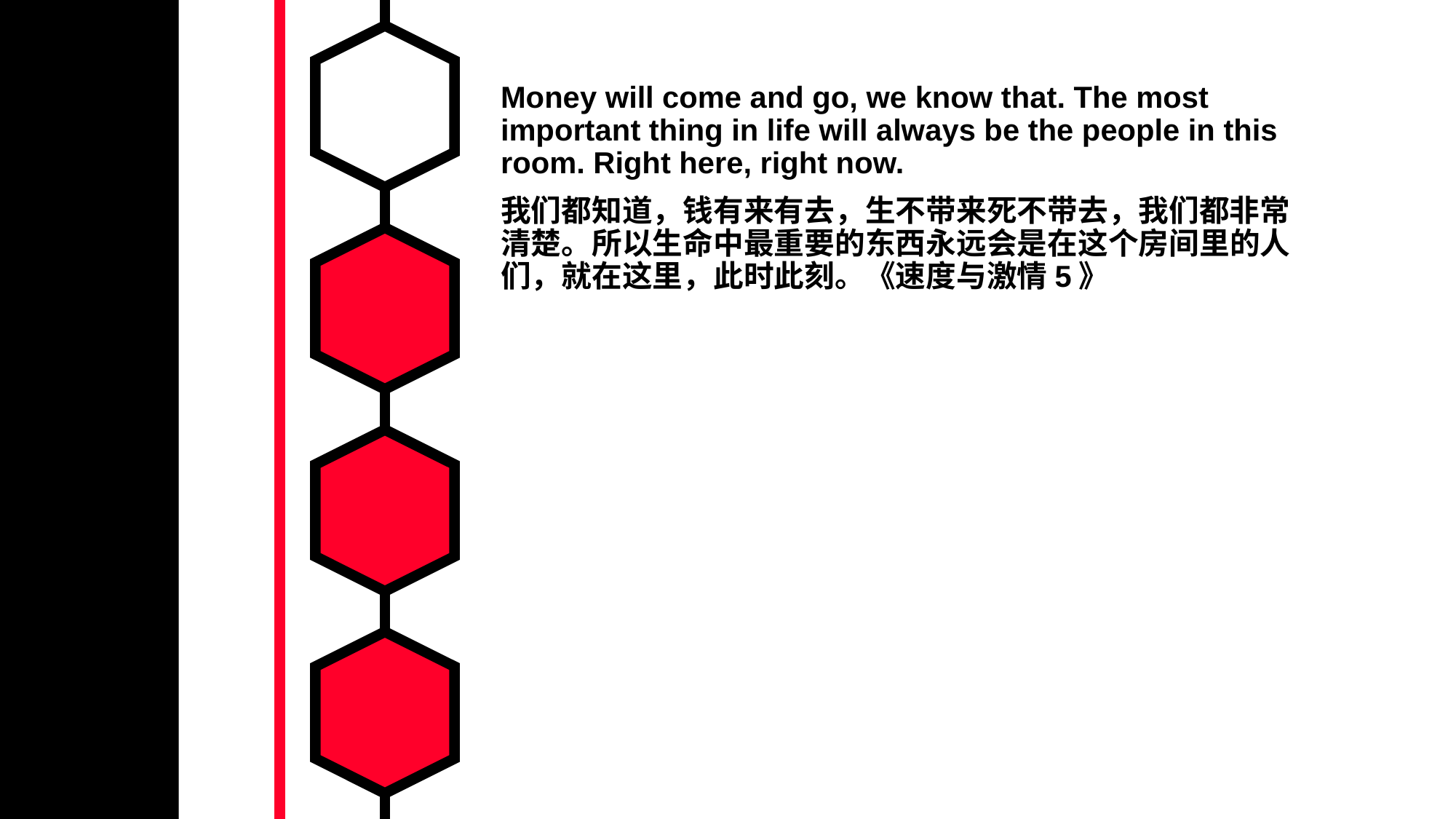

#

Money will come and go, we know that. The most important thing in life will always be the people in this room. Right here, right now.
我们都知道，钱有来有去，生不带来死不带去，我们都非常清楚。所以生命中最重要的东西永远会是在这个房间里的人们，就在这里，此时此刻。《速度与激情5》